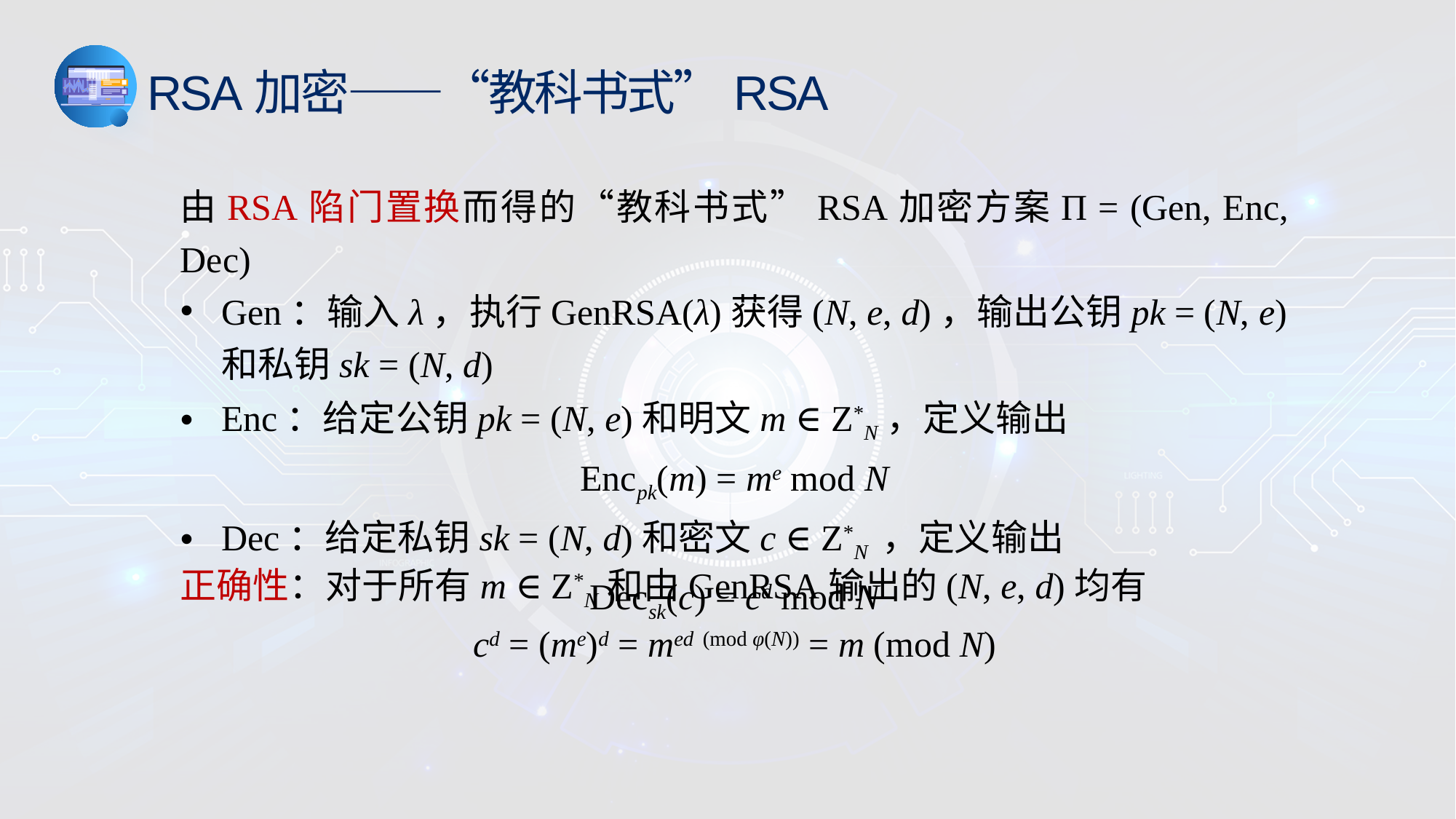

RSA加密——“教科书式”RSA

由RSA陷门置换而得的“教科书式”RSA加密方案Π = (Gen, Enc, Dec)
Gen：输入λ，执行GenRSA(λ)获得(N, e, d)，输出公钥pk = (N, e)和私钥sk = (N, d)
Enc：给定公钥pk = (N, e)和明文m ∈ Z*N，定义输出
Encpk(m) = me mod N
Dec：给定私钥sk = (N, d)和密文c ∈ Z*N ，定义输出
Decsk(c) = cd mod N
正确性：对于所有m ∈ Z*N和由GenRSA输出的(N, e, d)均有
cd = (me)d = med (mod φ(N)) = m (mod N)